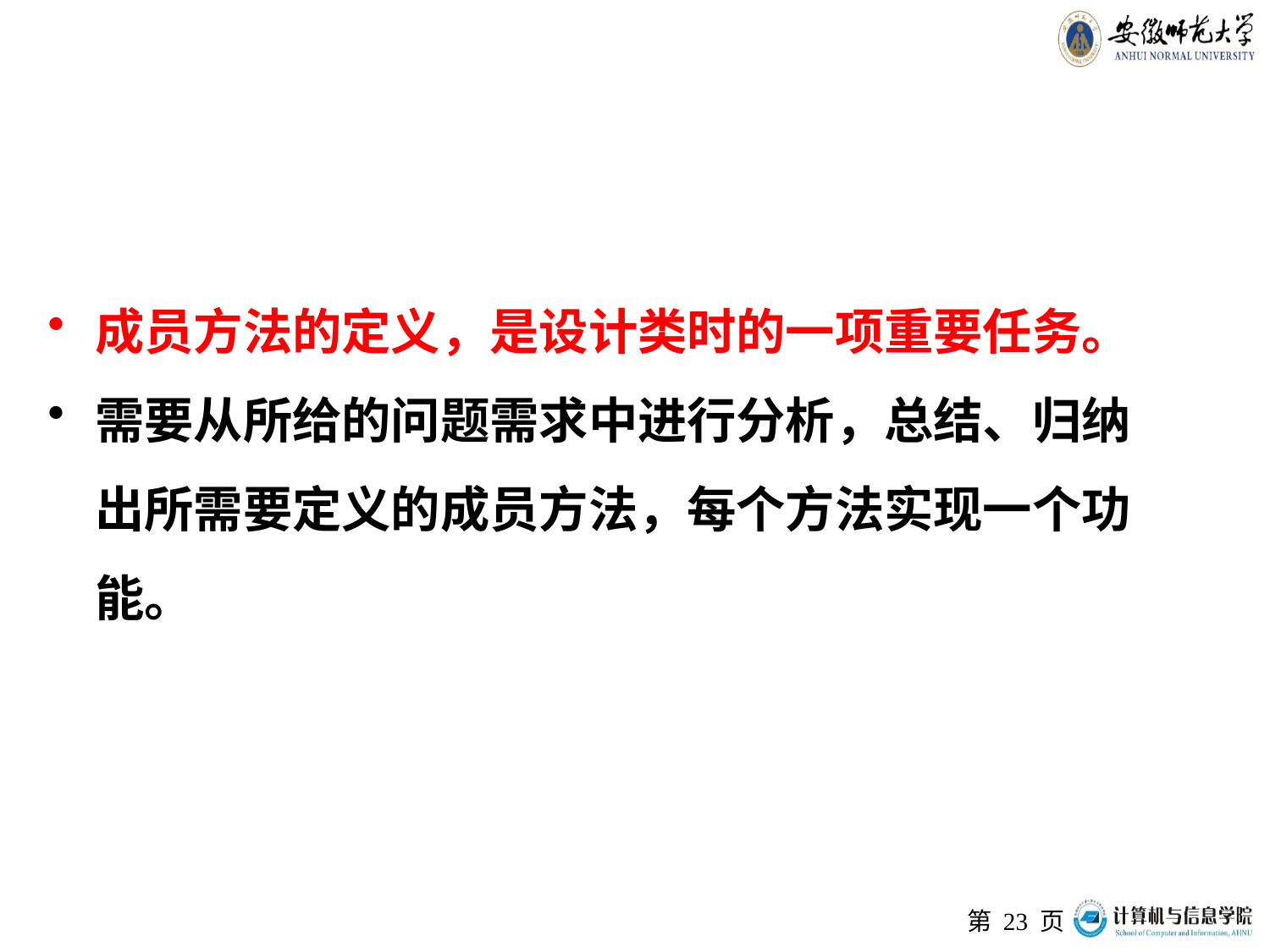

#
成员方法的定义，是设计类时的一项重要任务。
需要从所给的问题需求中进行分析，总结、归纳出所需要定义的成员方法，每个方法实现一个功能。

第 23 页